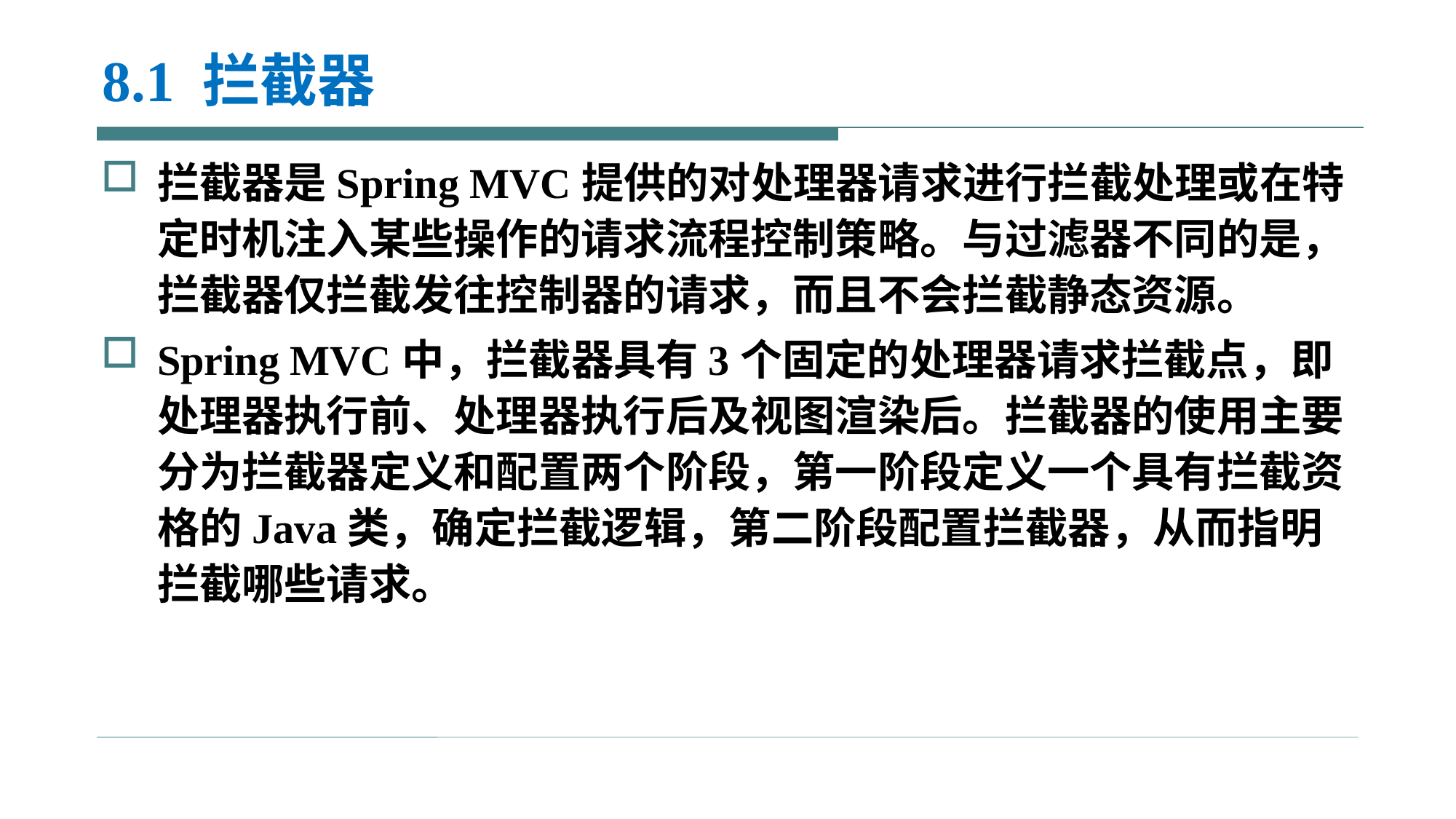

# 8.1 拦截器
拦截器是Spring MVC提供的对处理器请求进行拦截处理或在特定时机注入某些操作的请求流程控制策略。与过滤器不同的是，拦截器仅拦截发往控制器的请求，而且不会拦截静态资源。
Spring MVC中，拦截器具有3个固定的处理器请求拦截点，即处理器执行前、处理器执行后及视图渲染后。拦截器的使用主要分为拦截器定义和配置两个阶段，第一阶段定义一个具有拦截资格的Java类，确定拦截逻辑，第二阶段配置拦截器，从而指明拦截哪些请求。
4